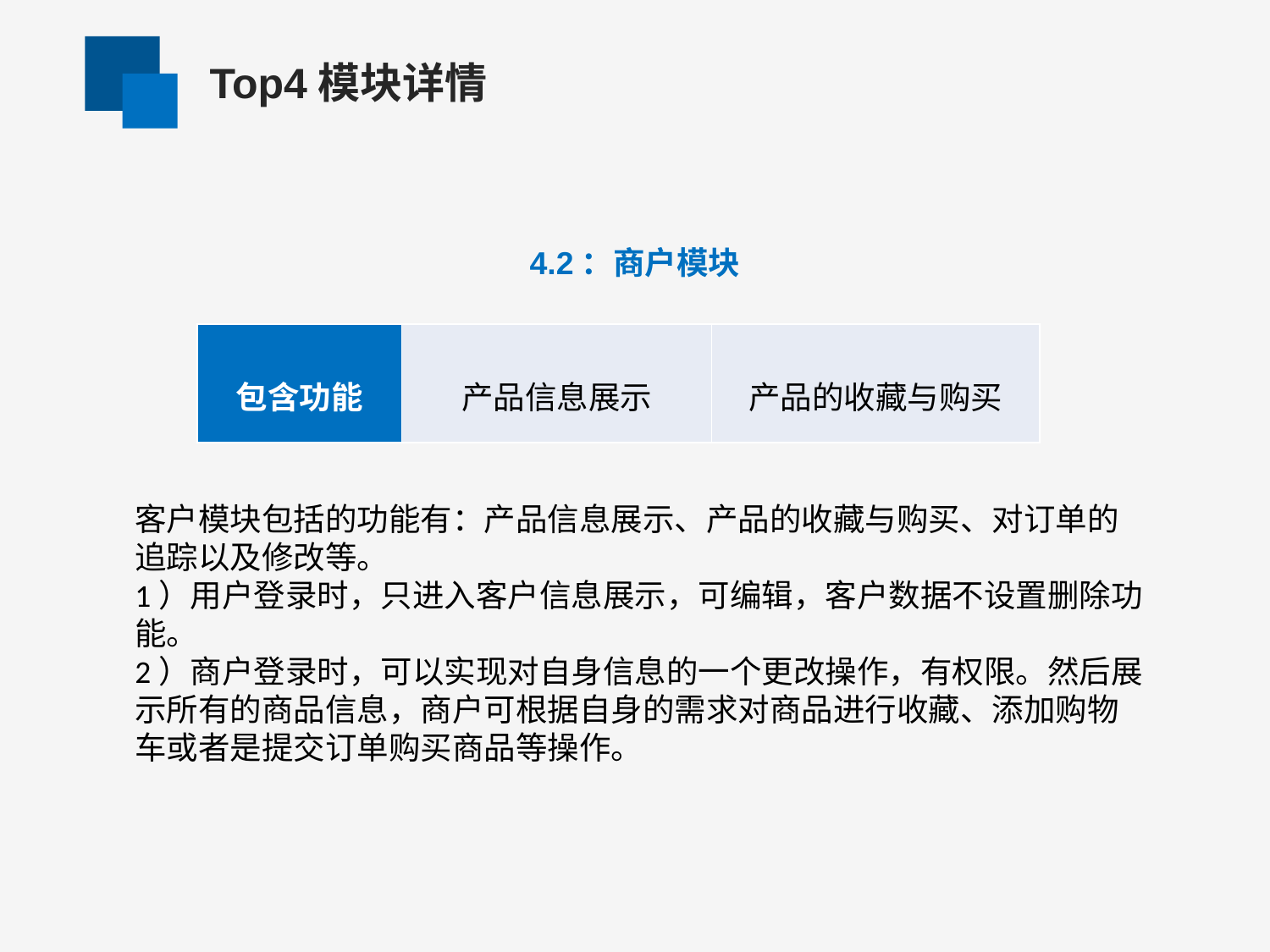

Top4模块详情
4.2：商户模块
| 包含功能 | 产品信息展示 | 产品的收藏与购买 |
| --- | --- | --- |
客户模块包括的功能有：产品信息展示、产品的收藏与购买、对订单的追踪以及修改等。
1）用户登录时，只进入客户信息展示，可编辑，客户数据不设置删除功能。
2）商户登录时，可以实现对自身信息的一个更改操作，有权限。然后展示所有的商品信息，商户可根据自身的需求对商品进行收藏、添加购物车或者是提交订单购买商品等操作。